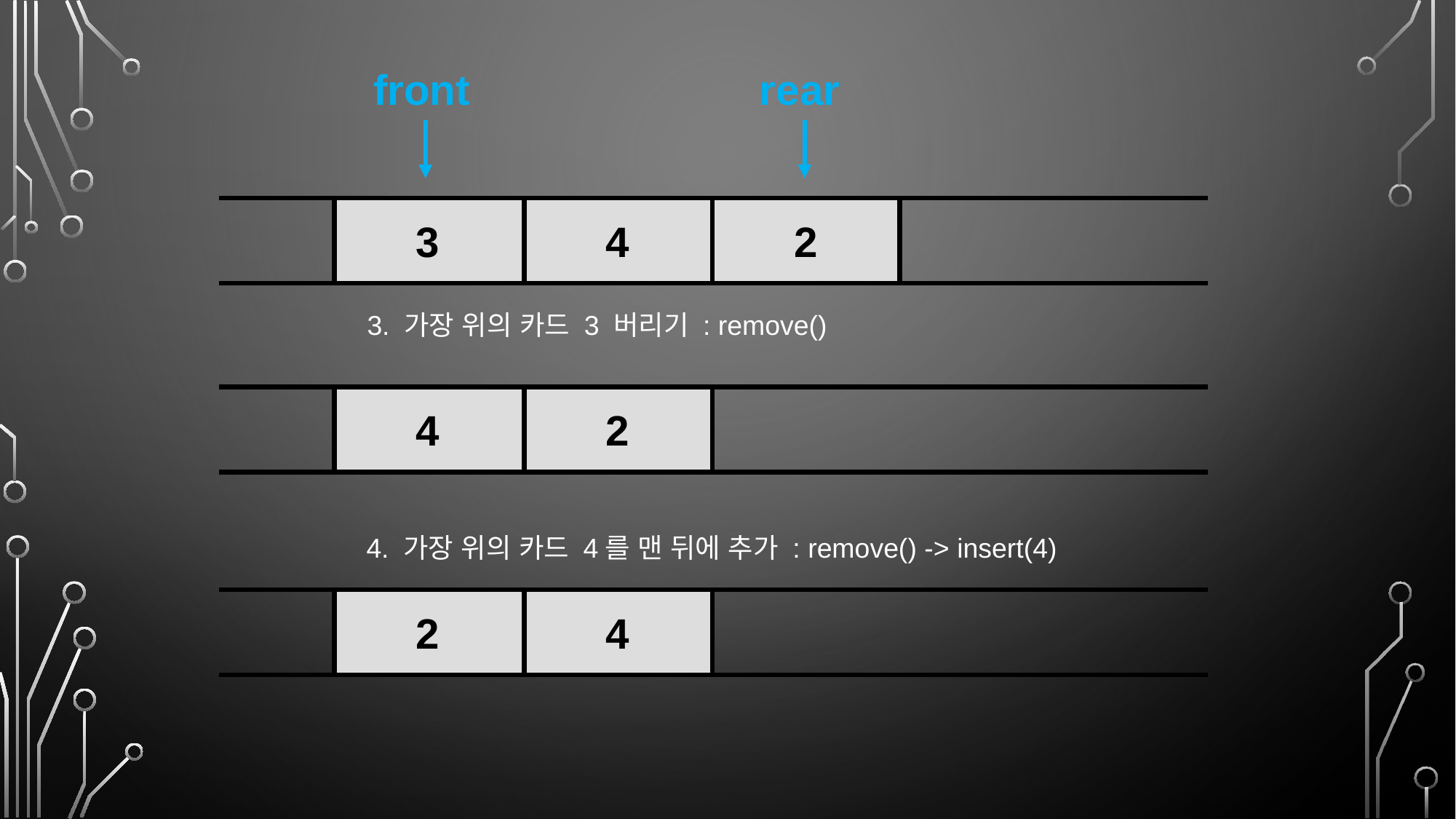

front
rear

3
4
2
3. 가장 위의 카드 3 버리기 : remove()

4
2
4. 가장 위의 카드 4를 맨 뒤에 추가 : remove() -> insert(4)

2
4